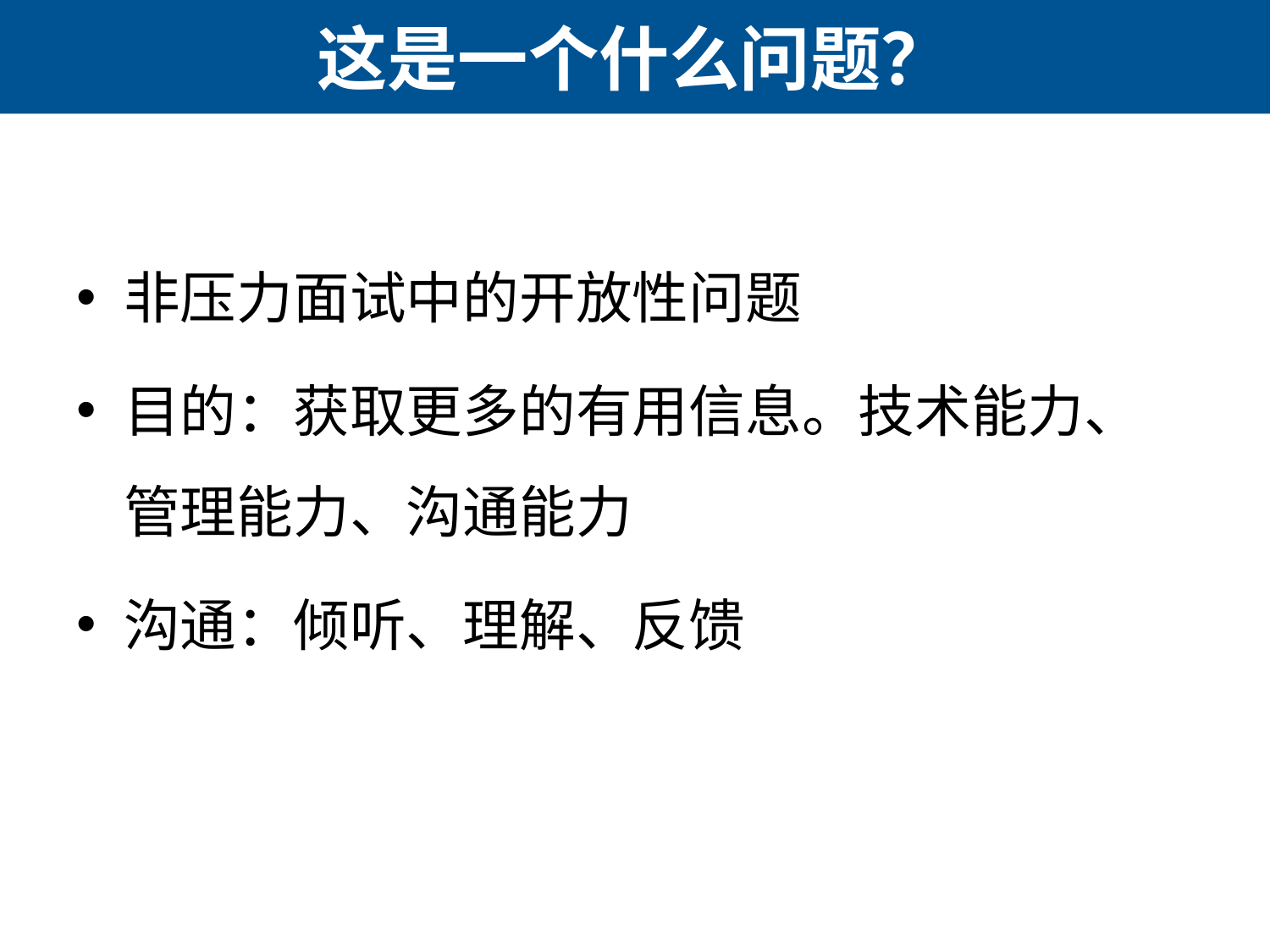

# 这是一个什么问题？
非压力面试中的开放性问题
目的：获取更多的有用信息。技术能力、管理能力、沟通能力
沟通：倾听、理解、反馈